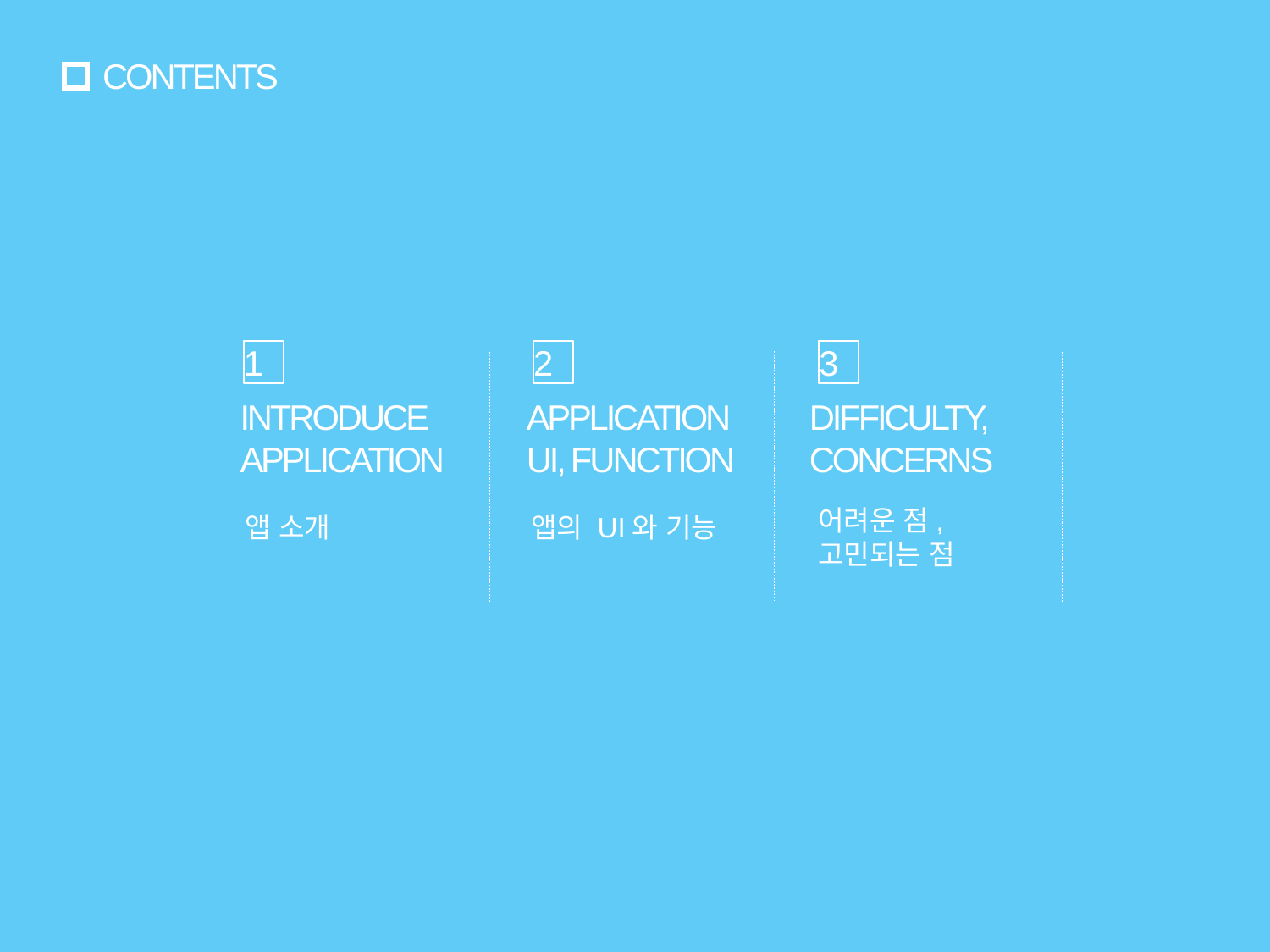

# CONTENTS
1
2
3
INTRODUCE
APPLICATION
APPLICATION
UI, FUNCTION
DIFFICULTY,
CONCERNS
어려운 점, 고민되는 점
앱 소개
앱의 UI와 기능